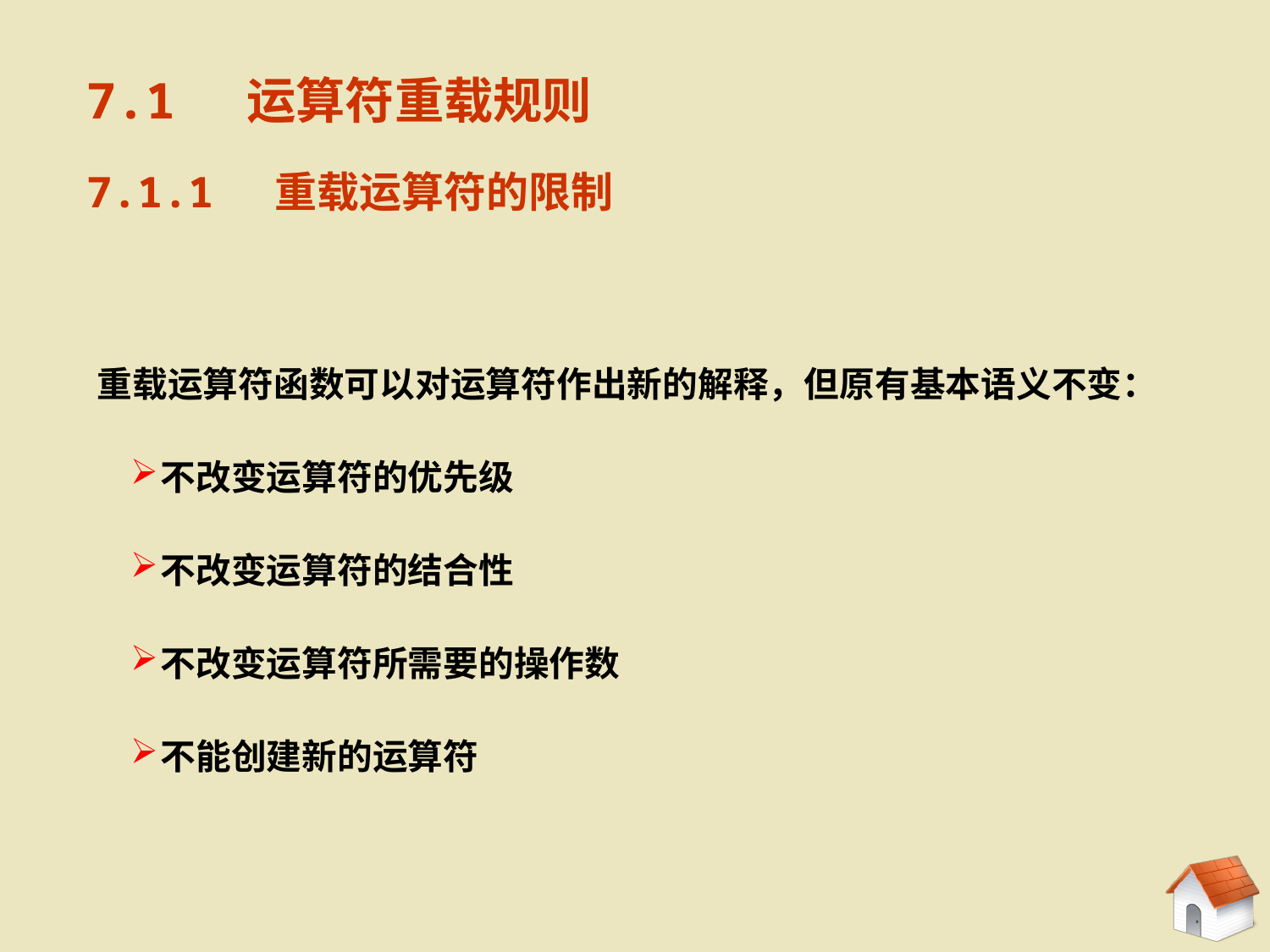

7.1  运算符重载规则
7.1.1  重载运算符的限制
重载运算符函数可以对运算符作出新的解释，但原有基本语义不变：
不改变运算符的优先级
不改变运算符的结合性
不改变运算符所需要的操作数
不能创建新的运算符